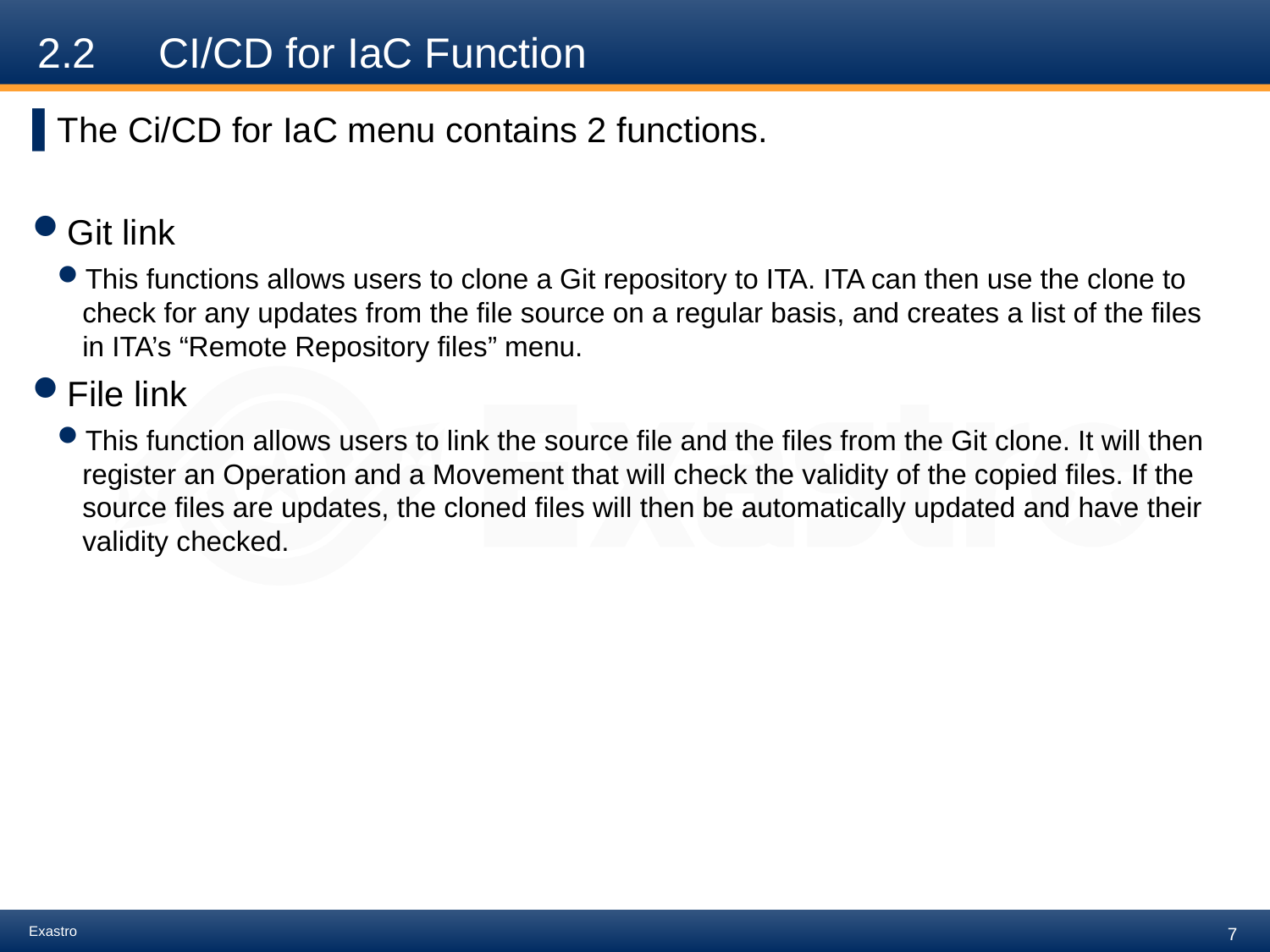

2.2　CI/CD for IaC Function
The Ci/CD for IaC menu contains 2 functions.

Git link
This functions allows users to clone a Git repository to ITA. ITA can then use the clone to check for any updates from the file source on a regular basis, and creates a list of the files in ITA’s “Remote Repository files” menu.
File link
This function allows users to link the source file and the files from the Git clone. It will then register an Operation and a Movement that will check the validity of the copied files. If the source files are updates, the cloned files will then be automatically updated and have their validity checked.

# 1.1　Ansible driverについて　X/X